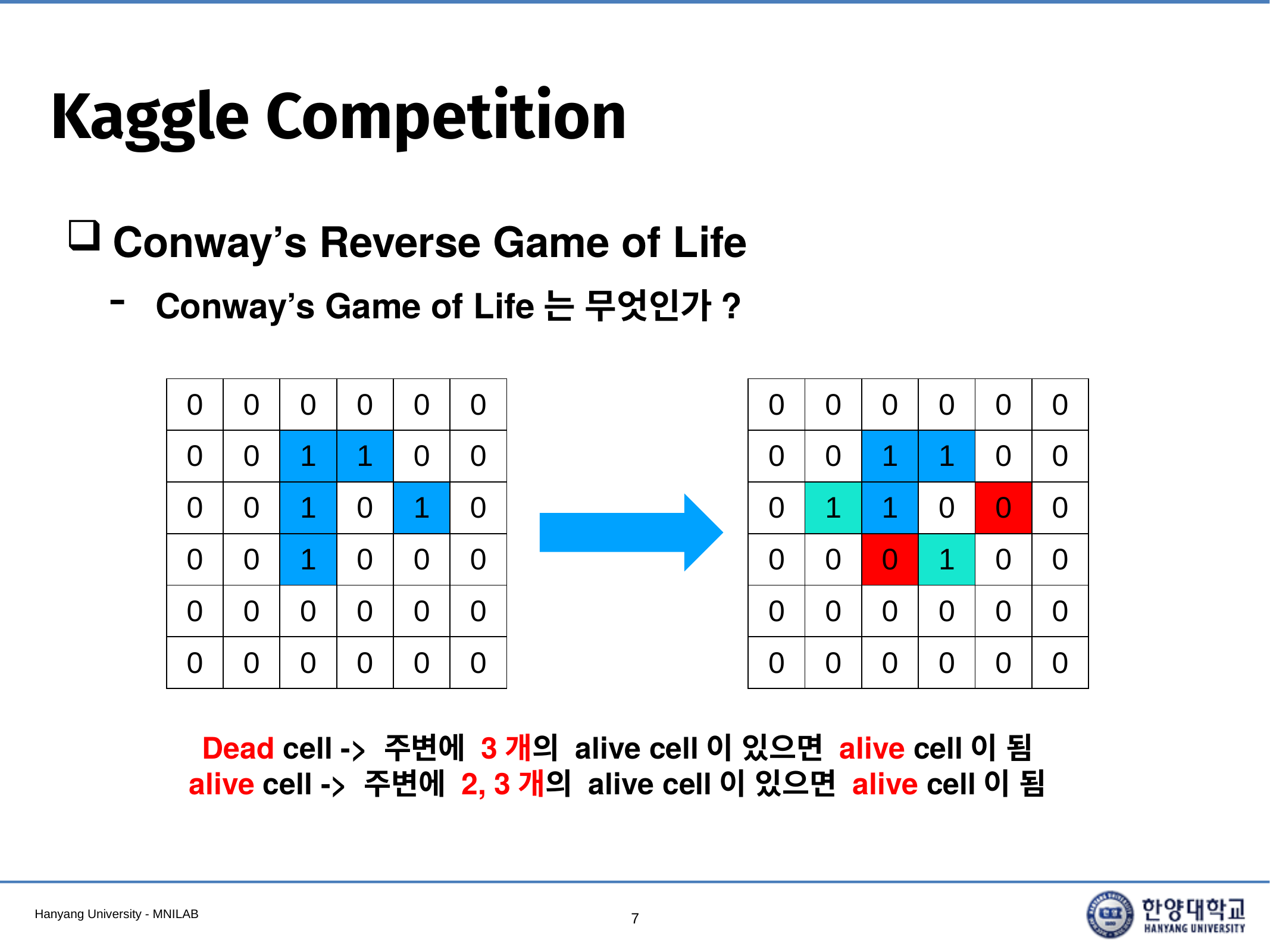

# Kaggle Competition
Conway’s Reverse Game of Life
Conway’s Game of Life는 무엇인가?
| 0 | 0 | 0 | 0 | 0 | 0 |
| --- | --- | --- | --- | --- | --- |
| 0 | 0 | 1 | 1 | 0 | 0 |
| 0 | 0 | 1 | 0 | 1 | 0 |
| 0 | 0 | 1 | 0 | 0 | 0 |
| 0 | 0 | 0 | 0 | 0 | 0 |
| 0 | 0 | 0 | 0 | 0 | 0 |
| 0 | 0 | 0 | 0 | 0 | 0 |
| --- | --- | --- | --- | --- | --- |
| 0 | 0 | 1 | 1 | 0 | 0 |
| 0 | 1 | 1 | 0 | 0 | 0 |
| 0 | 0 | 0 | 1 | 0 | 0 |
| 0 | 0 | 0 | 0 | 0 | 0 |
| 0 | 0 | 0 | 0 | 0 | 0 |

Dead cell -> 주변에 3개의 alive cell이 있으면 alive cell이 됨
alive cell -> 주변에 2, 3개의 alive cell이 있으면 alive cell이 됨
7